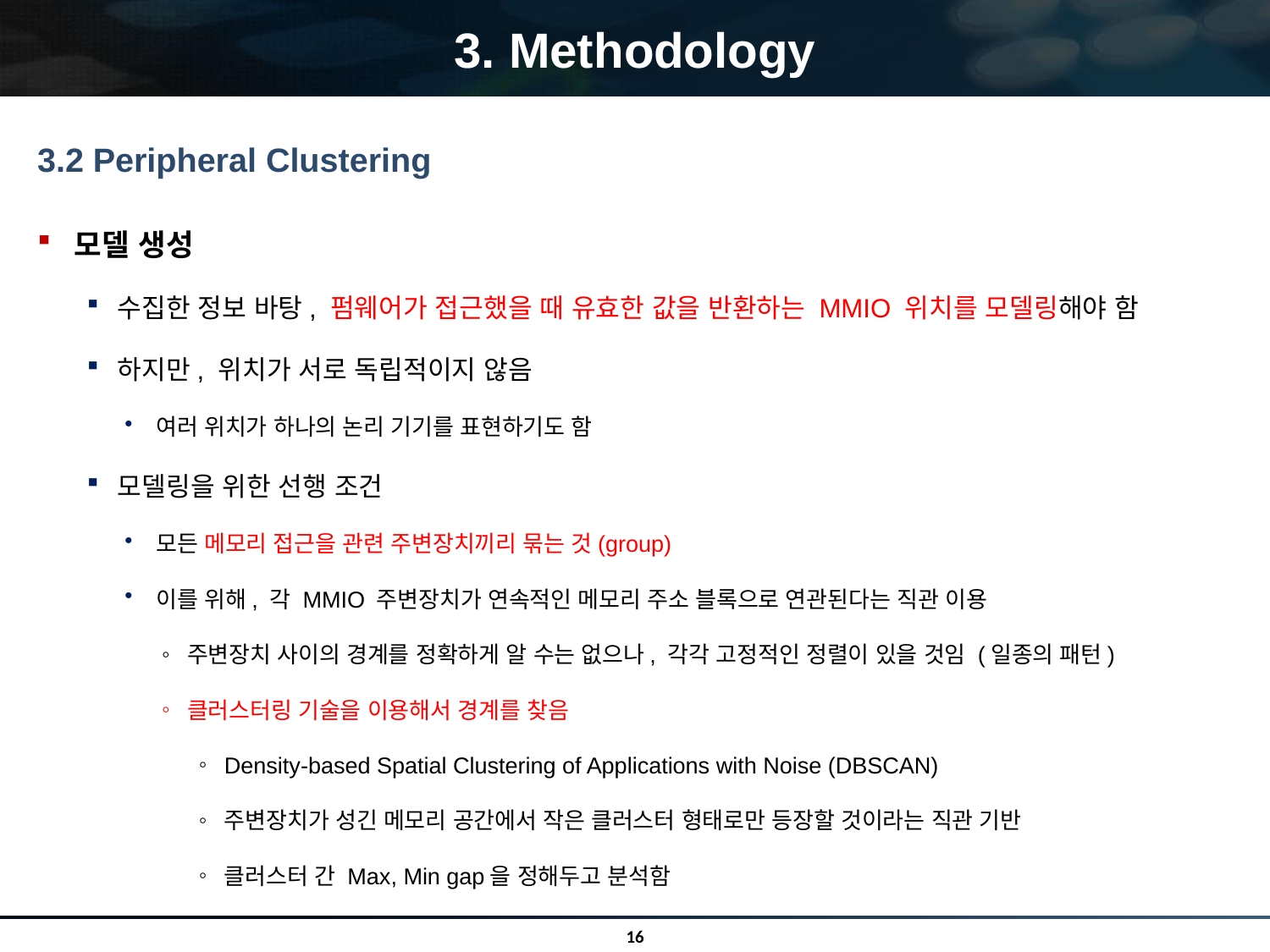

# 3. Methodology
3.2 Peripheral Clustering
모델 생성
수집한 정보 바탕, 펌웨어가 접근했을 때 유효한 값을 반환하는 MMIO 위치를 모델링해야 함
하지만, 위치가 서로 독립적이지 않음
여러 위치가 하나의 논리 기기를 표현하기도 함
모델링을 위한 선행 조건
모든 메모리 접근을 관련 주변장치끼리 묶는 것(group)
이를 위해, 각 MMIO 주변장치가 연속적인 메모리 주소 블록으로 연관된다는 직관 이용
주변장치 사이의 경계를 정확하게 알 수는 없으나, 각각 고정적인 정렬이 있을 것임 (일종의 패턴)
클러스터링 기술을 이용해서 경계를 찾음
Density-based Spatial Clustering of Applications with Noise (DBSCAN)
주변장치가 성긴 메모리 공간에서 작은 클러스터 형태로만 등장할 것이라는 직관 기반
클러스터 간 Max, Min gap을 정해두고 분석함